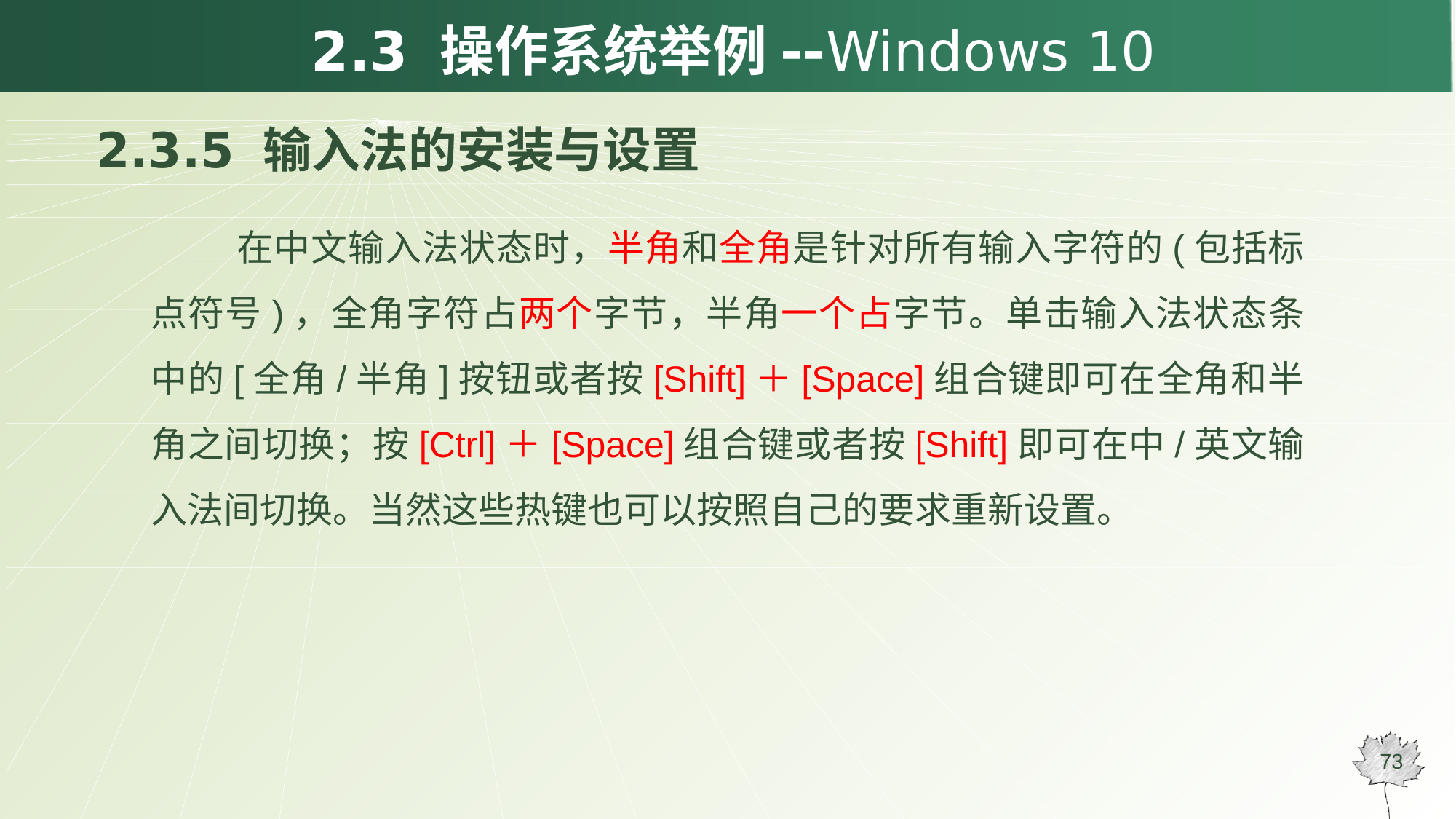

# 2.3 操作系统举例--Windows 10
2.3.5 输入法的安装与设置
在中文输入法状态时，半角和全角是针对所有输入字符的(包括标点符号)，全角字符占两个字节，半角一个占字节。单击输入法状态条中的[全角/半角]按钮或者按[Shift]＋[Space]组合键即可在全角和半角之间切换；按[Ctrl]＋[Space]组合键或者按[Shift]即可在中/英文输入法间切换。当然这些热键也可以按照自己的要求重新设置。
73